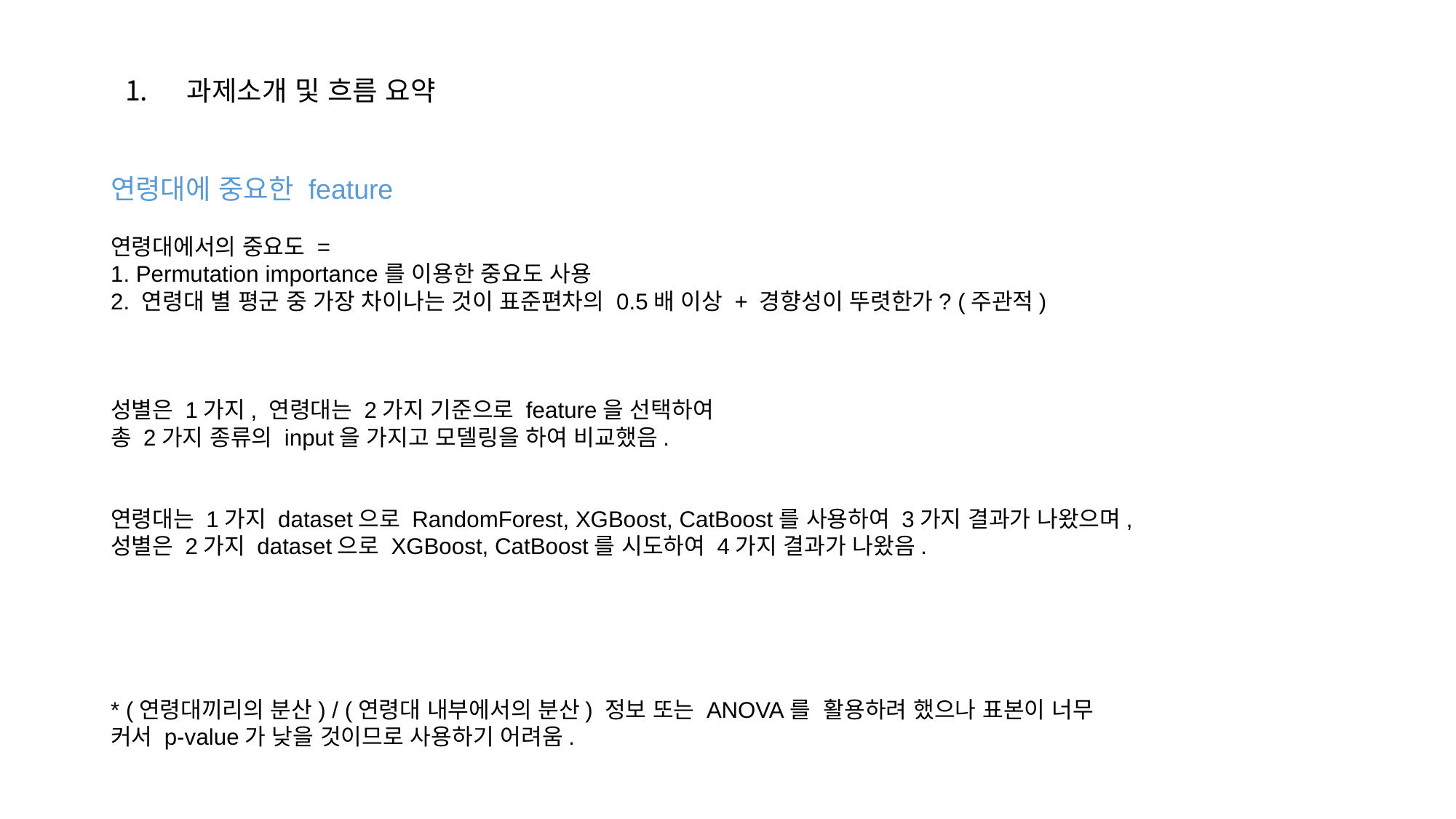

과제소개 및 흐름 요약
연령대에 중요한 feature

연령대에서의 중요도 =
1. Permutation importance를 이용한 중요도 사용
2. 연령대 별 평군 중 가장 차이나는 것이 표준편차의 0.5배 이상 + 경향성이 뚜렷한가? (주관적)

성별은 1가지, 연령대는 2가지 기준으로 feature을 선택하여
총 2가지 종류의 input을 가지고 모델링을 하여 비교했음.

연령대는 1가지 dataset으로 RandomForest, XGBoost, CatBoost를 사용하여 3가지 결과가 나왔으며,
성별은 2가지 dataset으로 XGBoost, CatBoost를 시도하여 4가지 결과가 나왔음.

* (연령대끼리의 분산) / (연령대 내부에서의 분산) 정보 또는 ANOVA를  활용하려 했으나 표본이 너무 커서 p-value가 낮을 것이므로 사용하기 어려움.